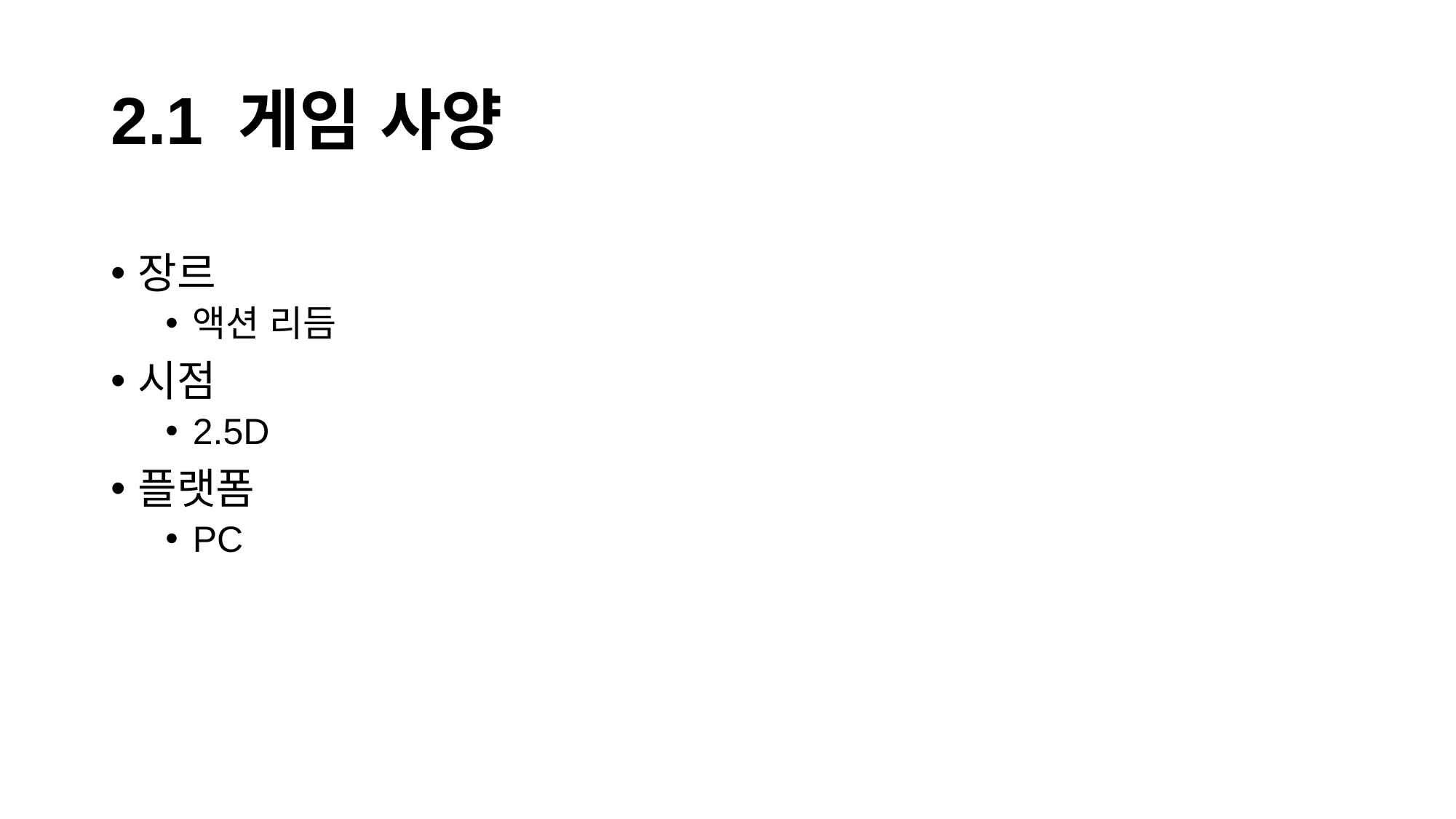

# 2.1 게임 사양
장르
액션 리듬
시점
2.5D
플랫폼
PC